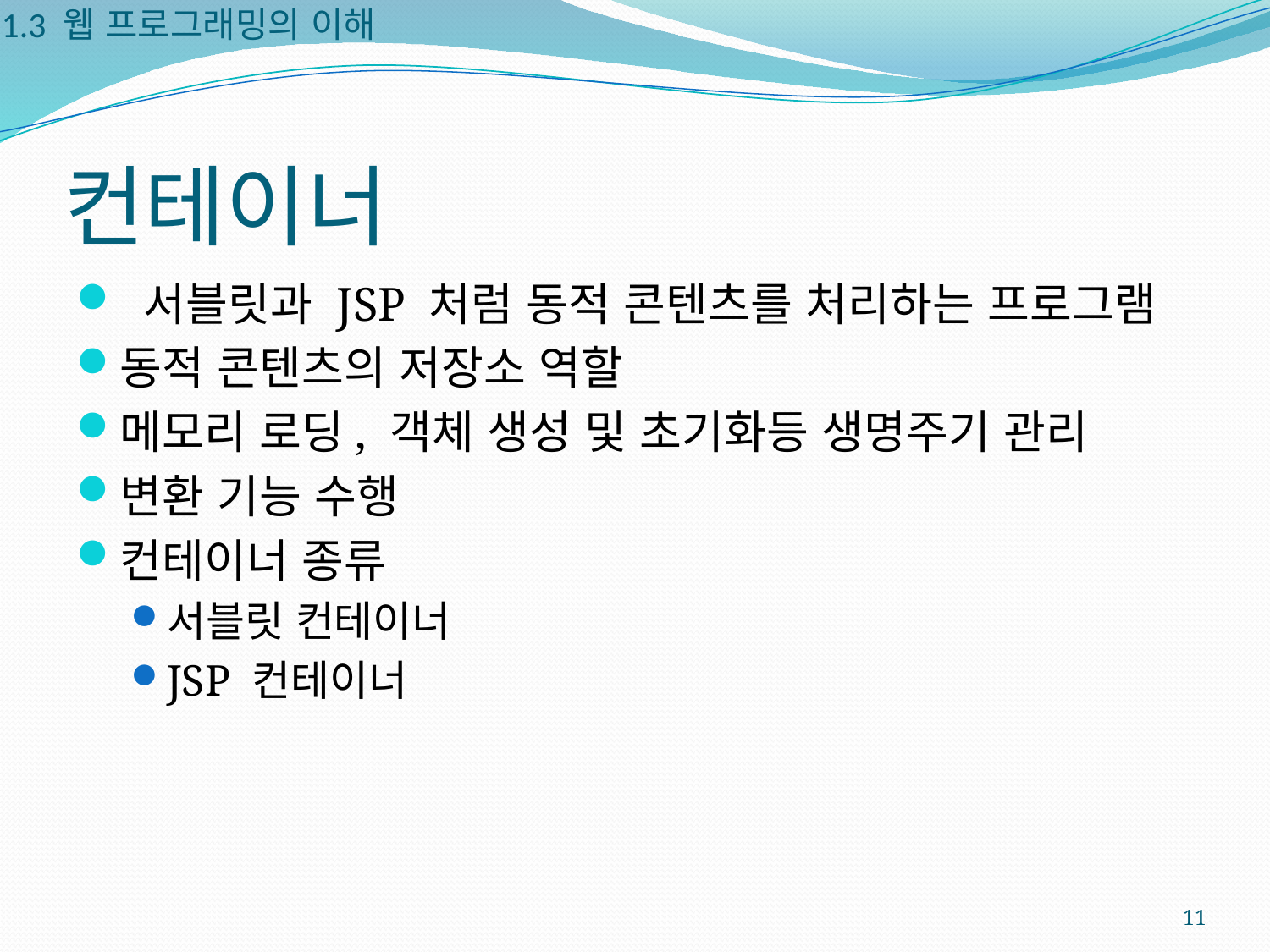

1.3 웹 프로그래밍의 이해
# 컨테이너
 서블릿과 JSP 처럼 동적 콘텐츠를 처리하는 프로그램
동적 콘텐츠의 저장소 역할
메모리 로딩, 객체 생성 및 초기화등 생명주기 관리
변환 기능 수행
컨테이너 종류
서블릿 컨테이너
JSP 컨테이너

11